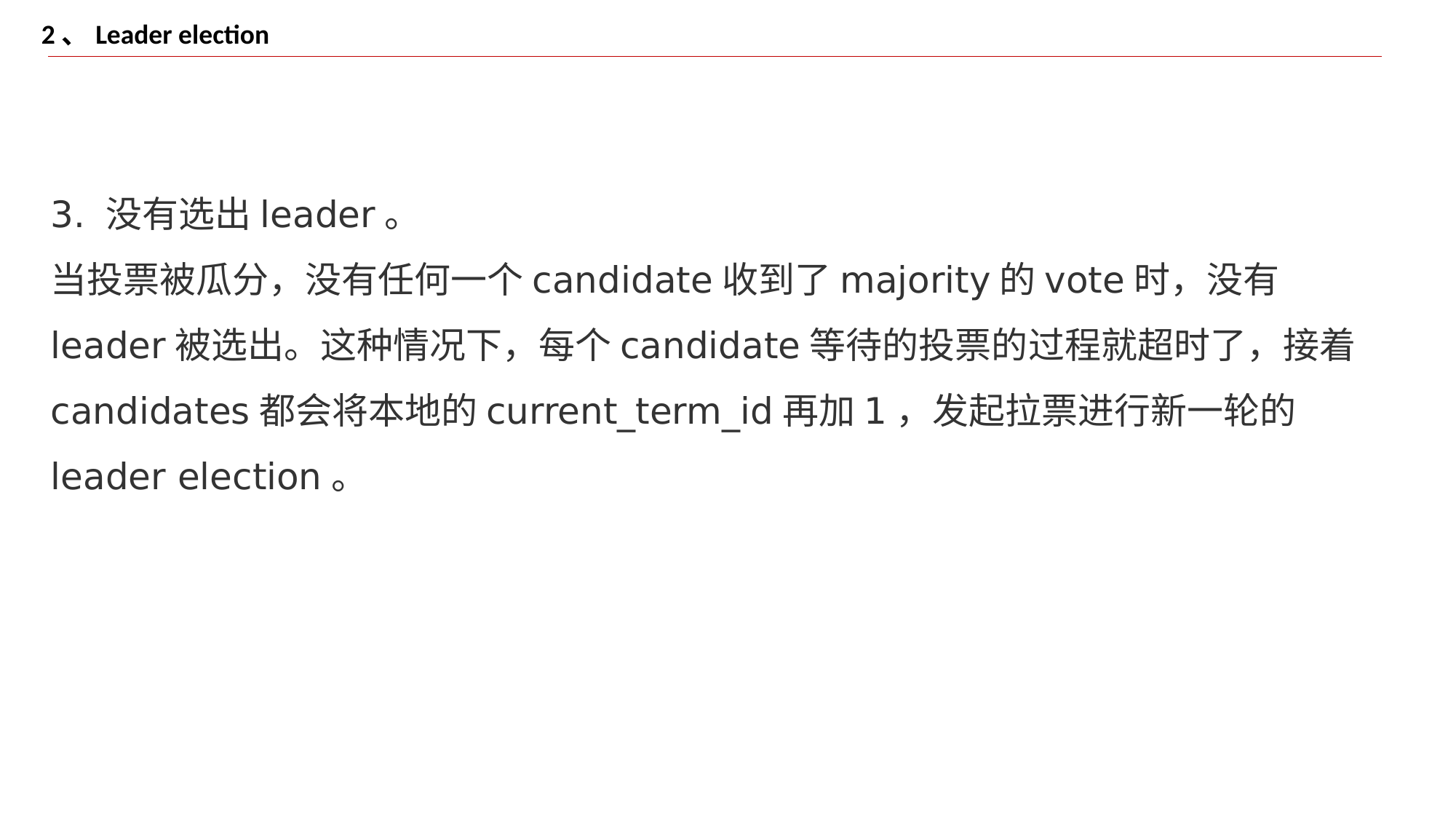

2、Leader election

3. 没有选出leader。
当投票被瓜分，没有任何一个candidate收到了majority的vote时，没有leader被选出。这种情况下，每个candidate等待的投票的过程就超时了，接着candidates都会将本地的current_term_id再加1，发起拉票进行新一轮的leader election。